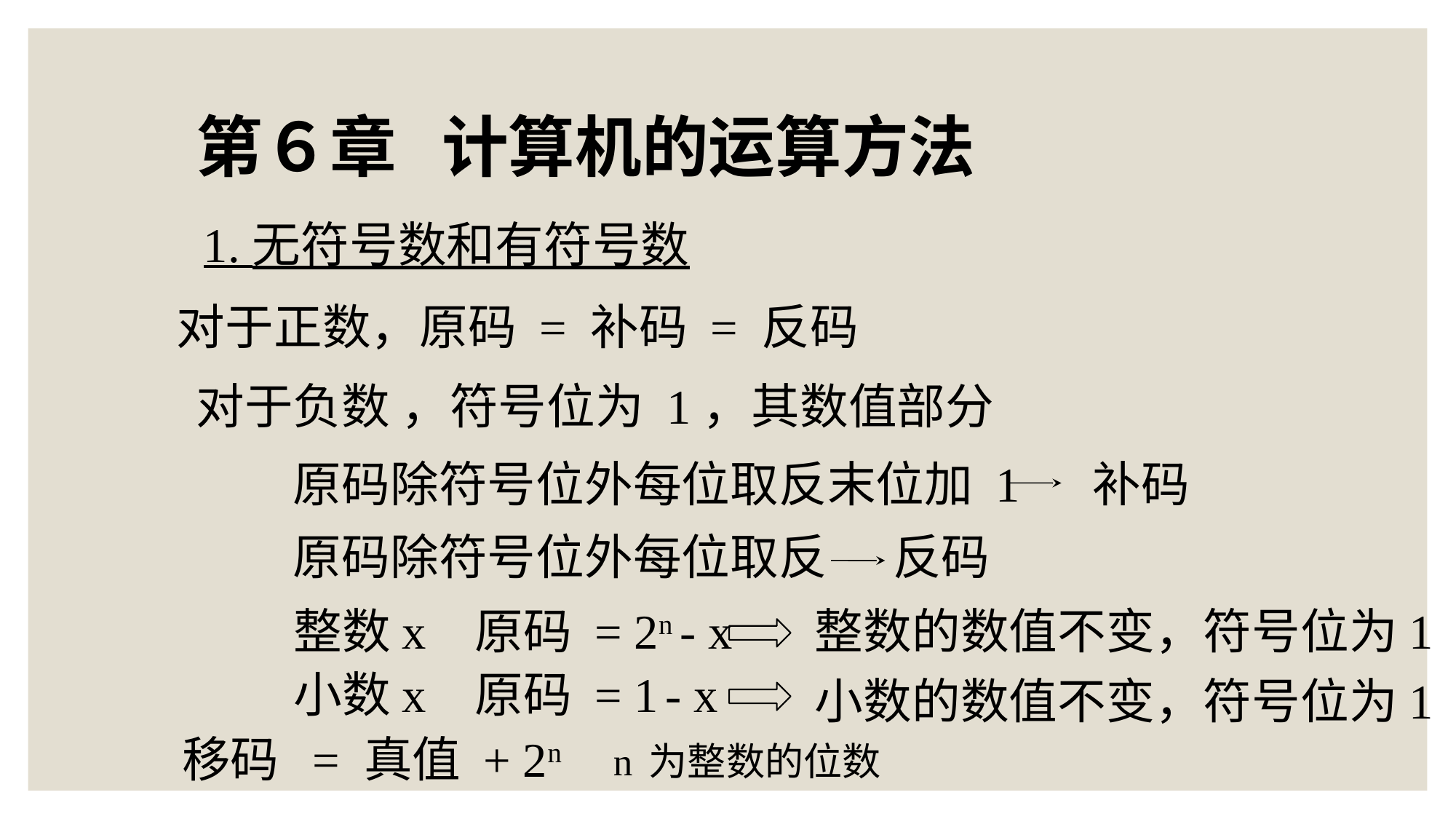

第６章   计算机的运算方法
1. 无符号数和有符号数
对于正数，原码 = 补码 = 反码
对于负数 ，符号位为 1，其数值部分
原码除符号位外每位取反末位加 1     补码

原码除符号位外每位取反      反码

整数x   原码 = 2n - x
整数的数值不变，符号位为1

小数x   原码 = 1 - x
小数的数值不变，符号位为1

移码  = 真值 + 2n
n为整数的位数